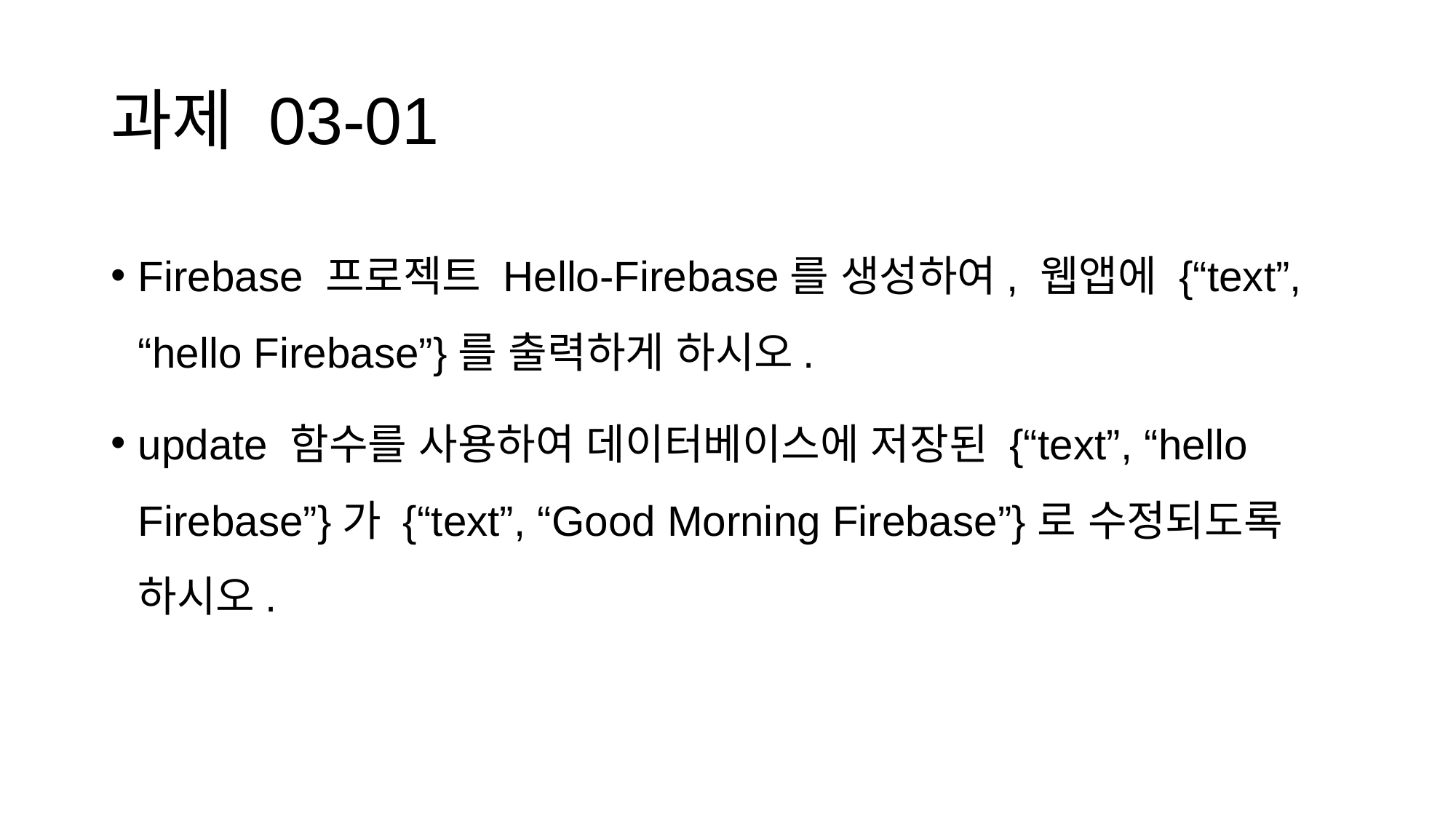

# 과제 03-01
Firebase 프로젝트 Hello-Firebase를 생성하여, 웹앱에 {“text”, “hello Firebase”}를 출력하게 하시오.
update 함수를 사용하여 데이터베이스에 저장된 {“text”, “hello Firebase”}가 {“text”, “Good Morning Firebase”}로 수정되도록 하시오.